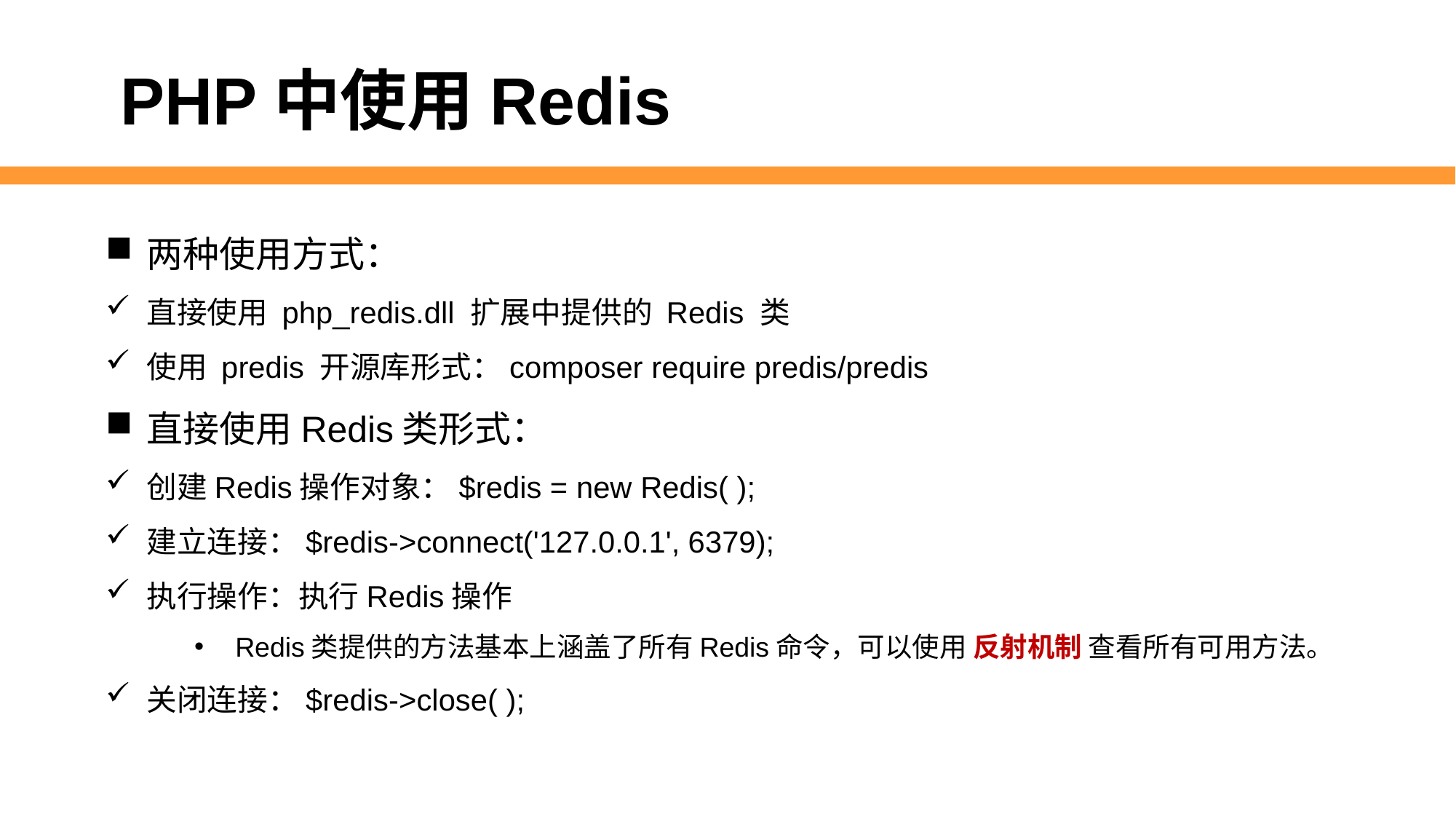

PHP中使用Redis
两种使用方式：
直接使用 php_redis.dll 扩展中提供的 Redis 类
使用 predis 开源库形式：composer require predis/predis
直接使用Redis类形式：
创建Redis操作对象：$redis = new Redis( );
建立连接：$redis->connect('127.0.0.1', 6379);
执行操作：执行Redis操作
Redis类提供的方法基本上涵盖了所有Redis命令，可以使用 反射机制 查看所有可用方法。
关闭连接：$redis->close( );